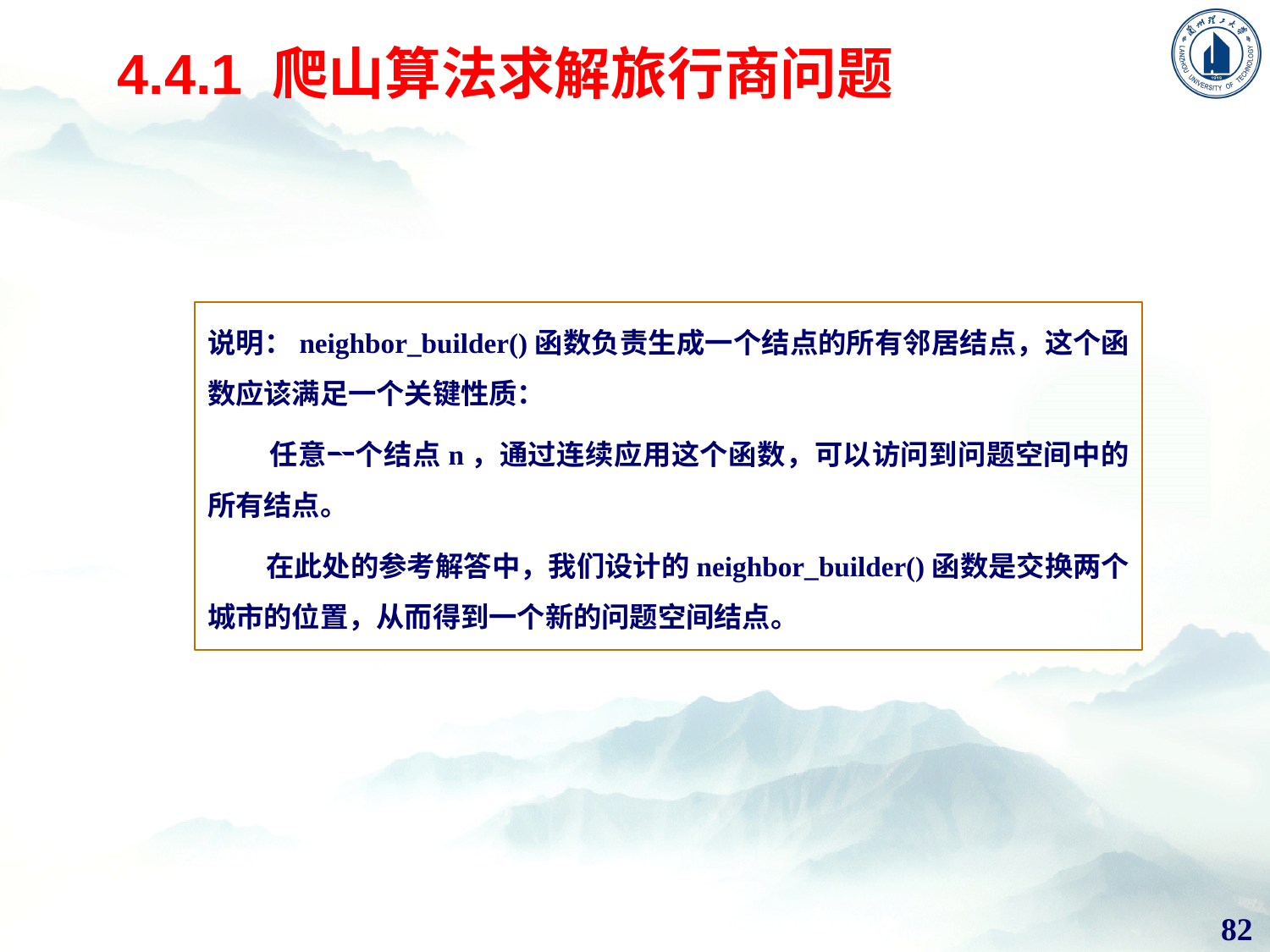

# 4.4.1 爬山算法求解旅行商问题
说明：neighbor_builder()函数负责生成一个结点的所有邻居结点，这个函数应该满足一个关键性质：
        任意一个结点n，通过连续应用这个函数，可以访问到问题空间中的所有结点。
        在此处的参考解答中，我们设计的neighbor_builder()函数是交换两个城市的位置，从而得到一个新的问题空间结点。

82